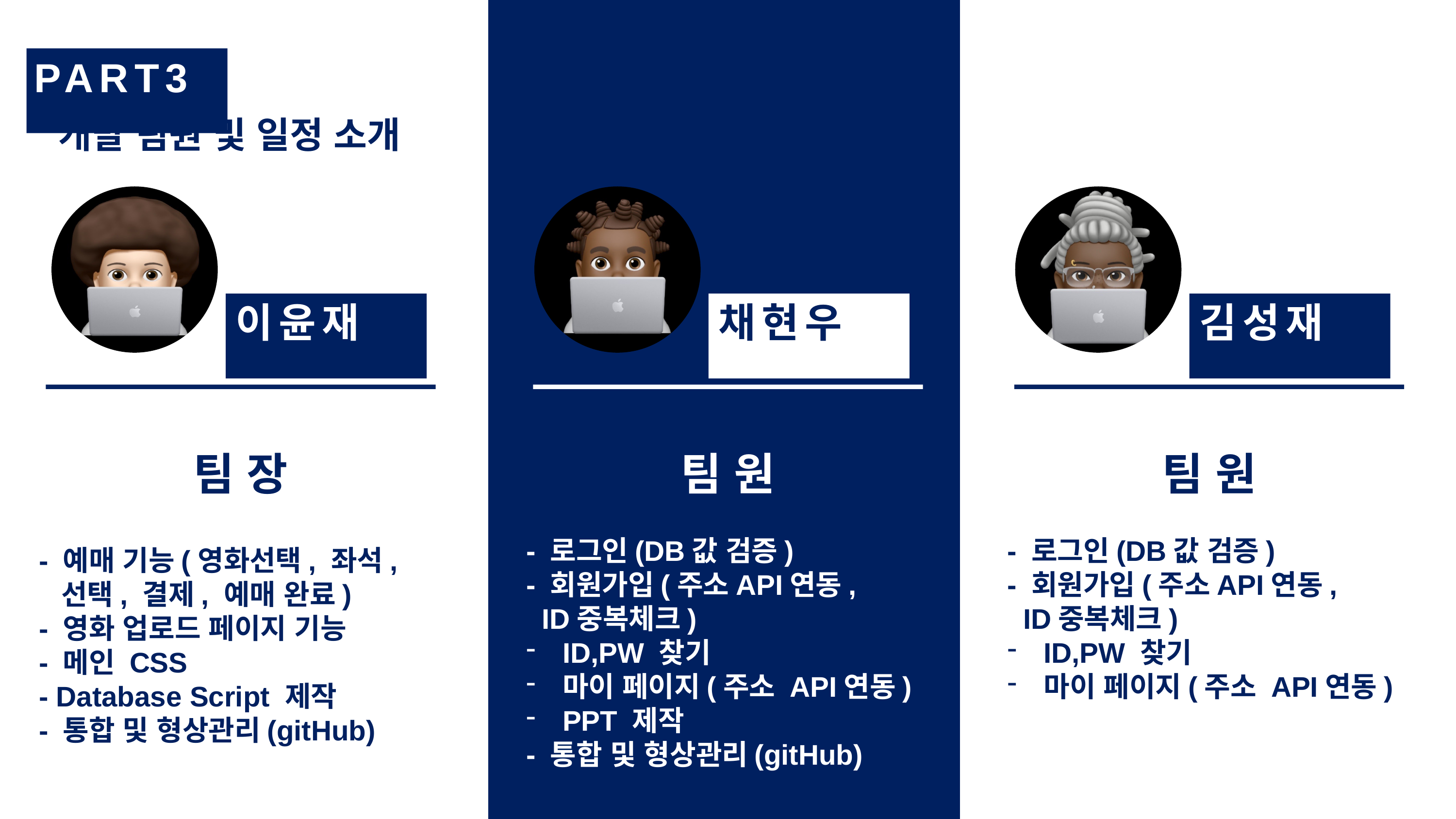

PART3
개발 팀원 및 일정 소개

이윤재
채현우
김성재
팀 장

- 예매 기능(영화선택, 좌석,
  선택, 결제, 예매 완료)
- 영화 업로드 페이지 기능
- 메인 CSS
- Database Script 제작
- 통합 및 형상관리(gitHub)
팀 원

- 로그인(DB값 검증)
- 회원가입(주소API연동,
  ID중복체크)
ID,PW 찾기
마이 페이지(주소 API연동)
PPT 제작
- 통합 및 형상관리(gitHub)
팀 원

- 로그인(DB값 검증)
- 회원가입(주소API연동,
  ID중복체크)
ID,PW 찾기
마이 페이지(주소 API연동)